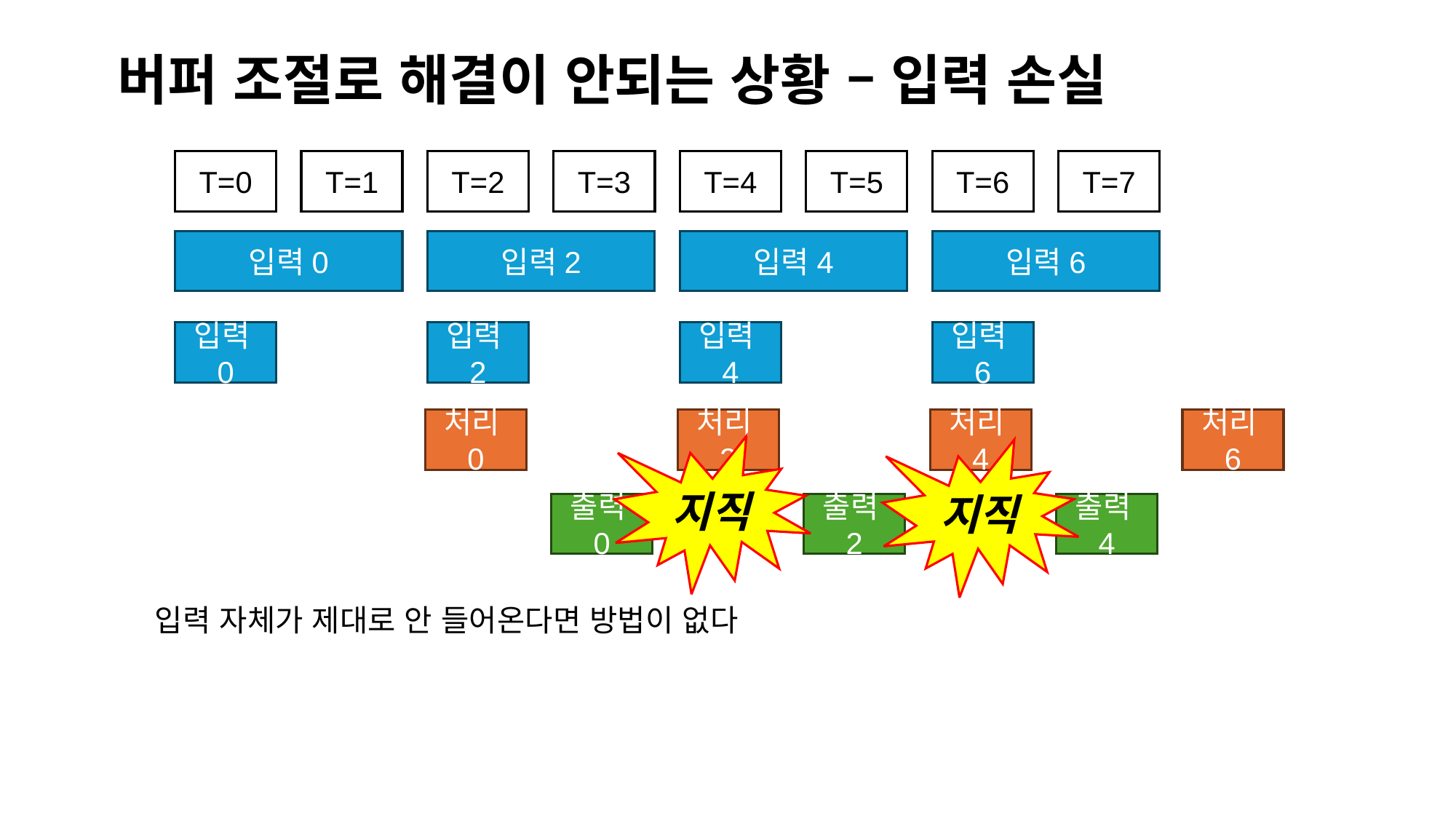

버퍼 조절로 해결이 안되는 상황 – 입력 손실
T=0
T=1
T=2
T=3
T=4
T=5
T=6
T=7
입력0
입력2
입력4
입력6
입력0
입력2
입력4
입력6
처리0
처리2
처리4
처리6
지직
지직
출력0
출력2
출력4
입력 자체가 제대로 안 들어온다면 방법이 없다